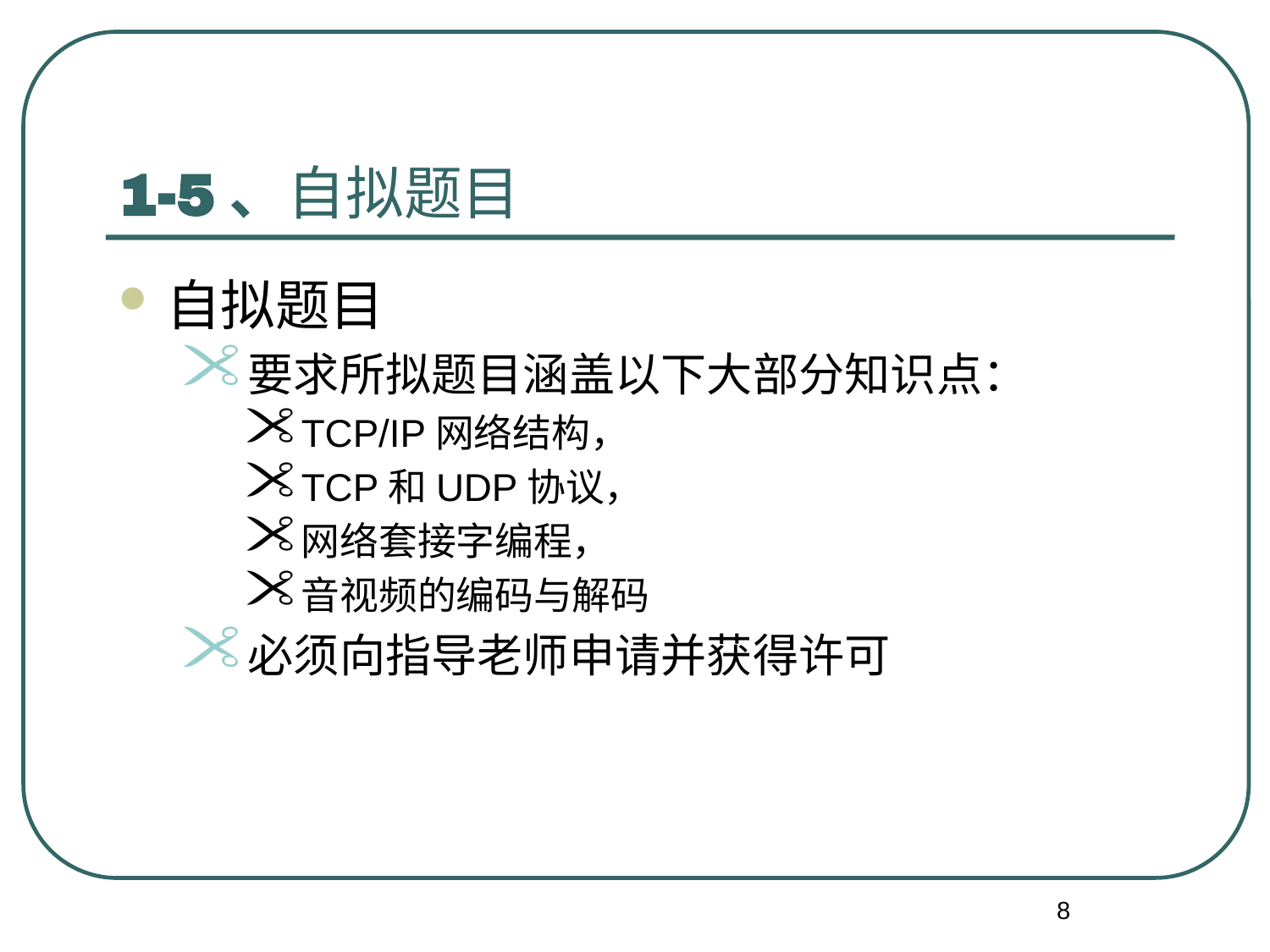

1-5、自拟题目
自拟题目
要求所拟题目涵盖以下大部分知识点：
TCP/IP网络结构，
TCP和UDP协议，
网络套接字编程，
音视频的编码与解码
必须向指导老师申请并获得许可
8